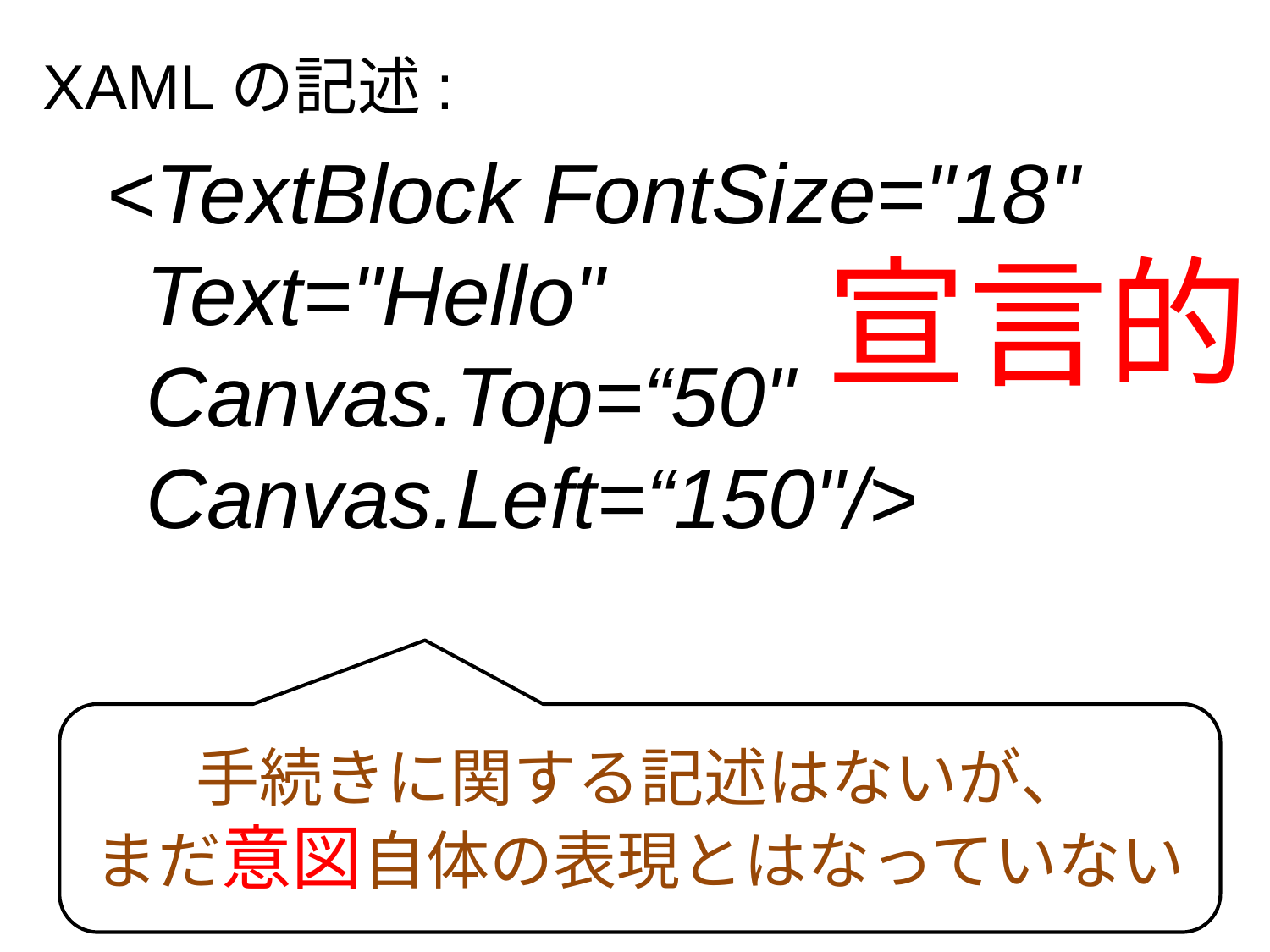

XAMLの記述:
<TextBlock FontSize="18" Text="Hello" Canvas.Top=“50" Canvas.Left=“150"/>
宣言的
手続きに関する記述はないが、
まだ意図自体の表現とはなっていない